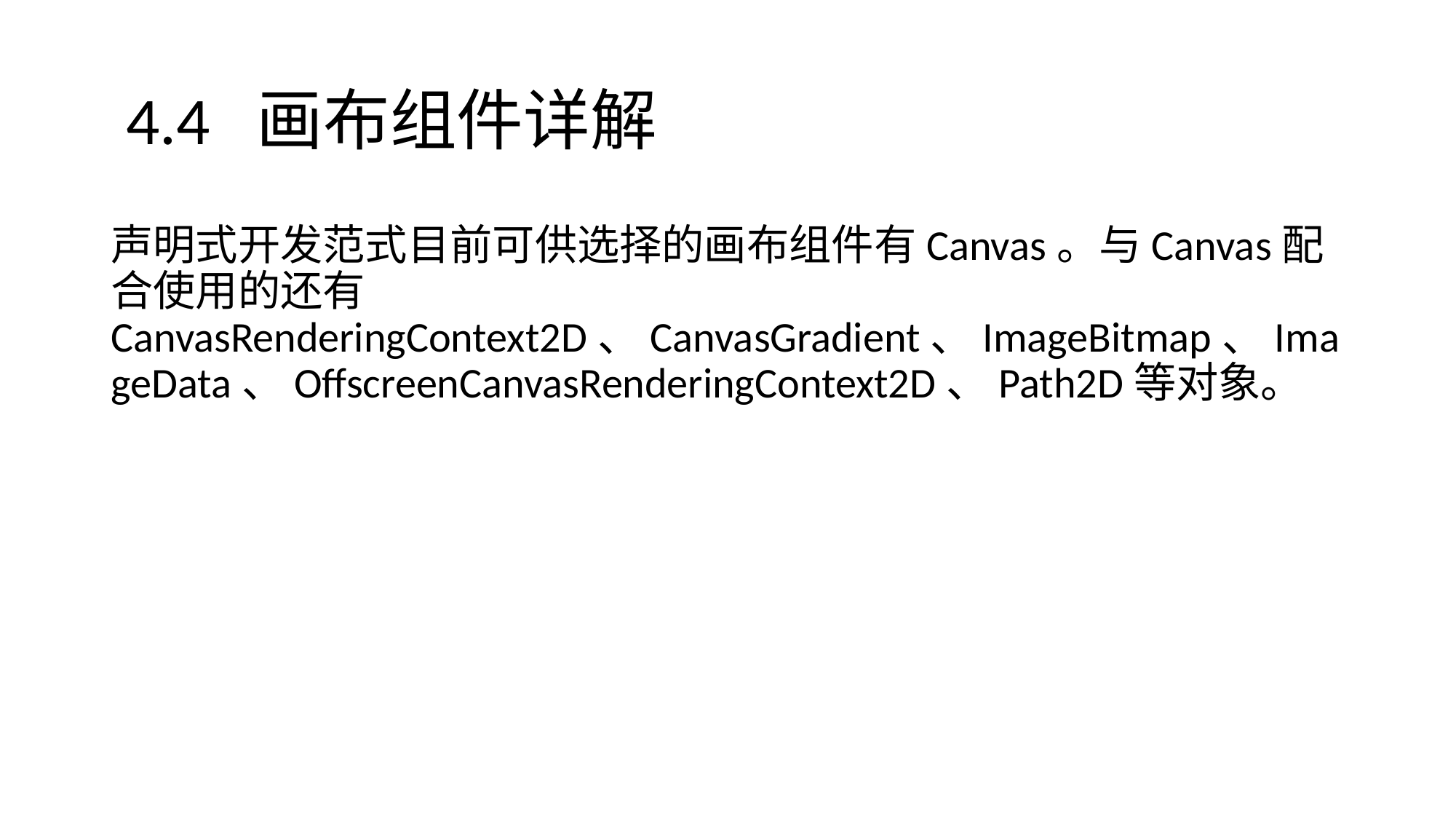

# 4.4  画布组件详解
声明式开发范式目前可供选择的画布组件有Canvas。与Canvas配合使用的还有CanvasRenderingContext2D、CanvasGradient、ImageBitmap、ImageData、OffscreenCanvasRenderingContext2D、Path2D等对象。